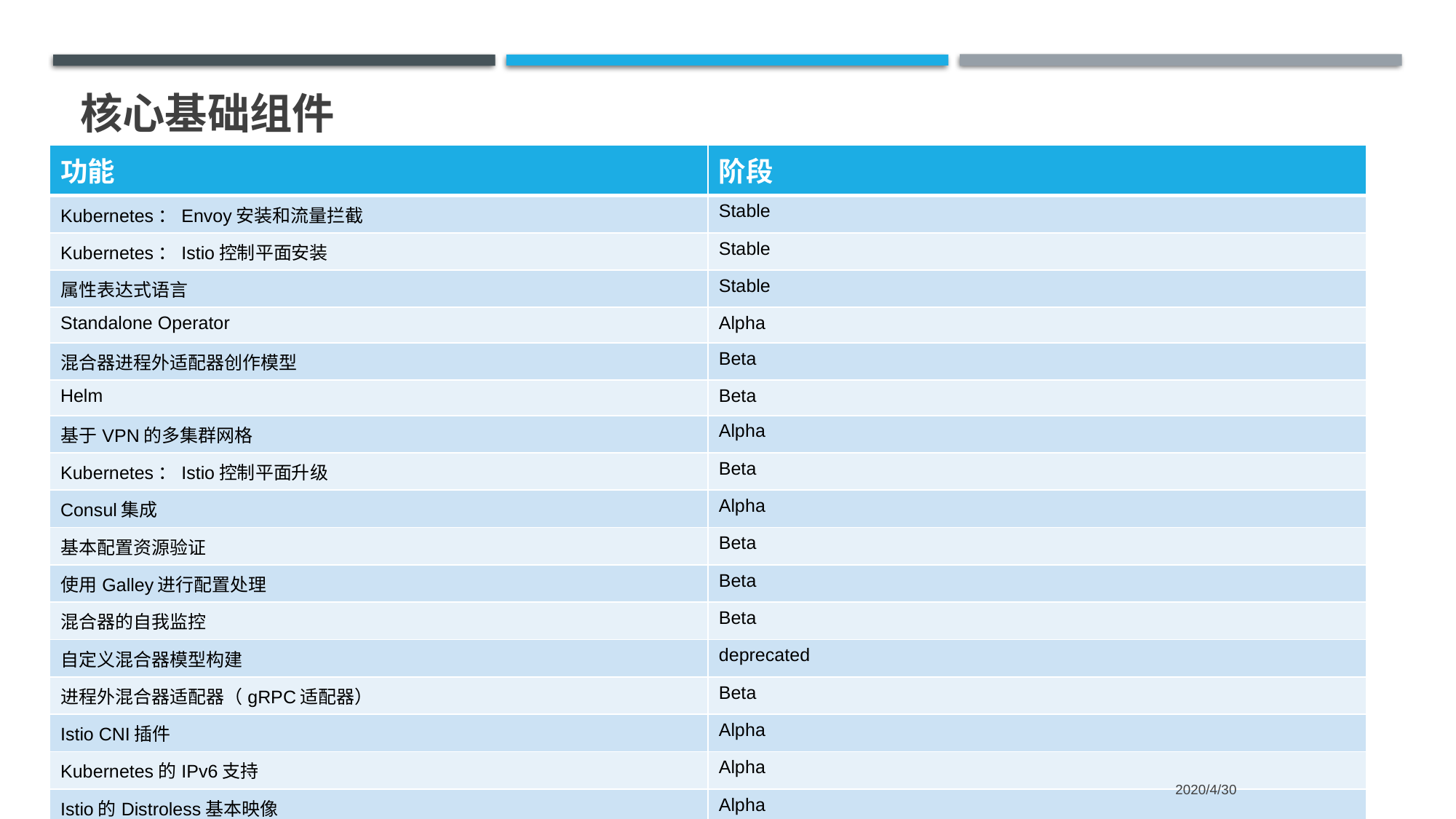

# 核心基础组件
| 功能 | 阶段 |
| --- | --- |
| Kubernetes：Envoy安装和流量拦截 | Stable |
| Kubernetes：Istio控制平面安装 | Stable |
| 属性表达式语言 | Stable |
| Standalone Operator | Alpha |
| 混合器进程外适配器创作模型 | Beta |
| Helm | Beta |
| 基于VPN的多集群网格 | Alpha |
| Kubernetes：Istio控制平面升级 | Beta |
| Consul集成 | Alpha |
| 基本配置资源验证 | Beta |
| 使用Galley进行配置处理 | Beta |
| 混合器的自我监控 | Beta |
| 自定义混合器模型构建 | deprecated |
| 进程外混合器适配器（gRPC适配器） | Beta |
| Istio CNI插件 | Alpha |
| Kubernetes的IPv6支持 | Alpha |
| Istio的Distroless基本映像 | Alpha |
2020/4/30